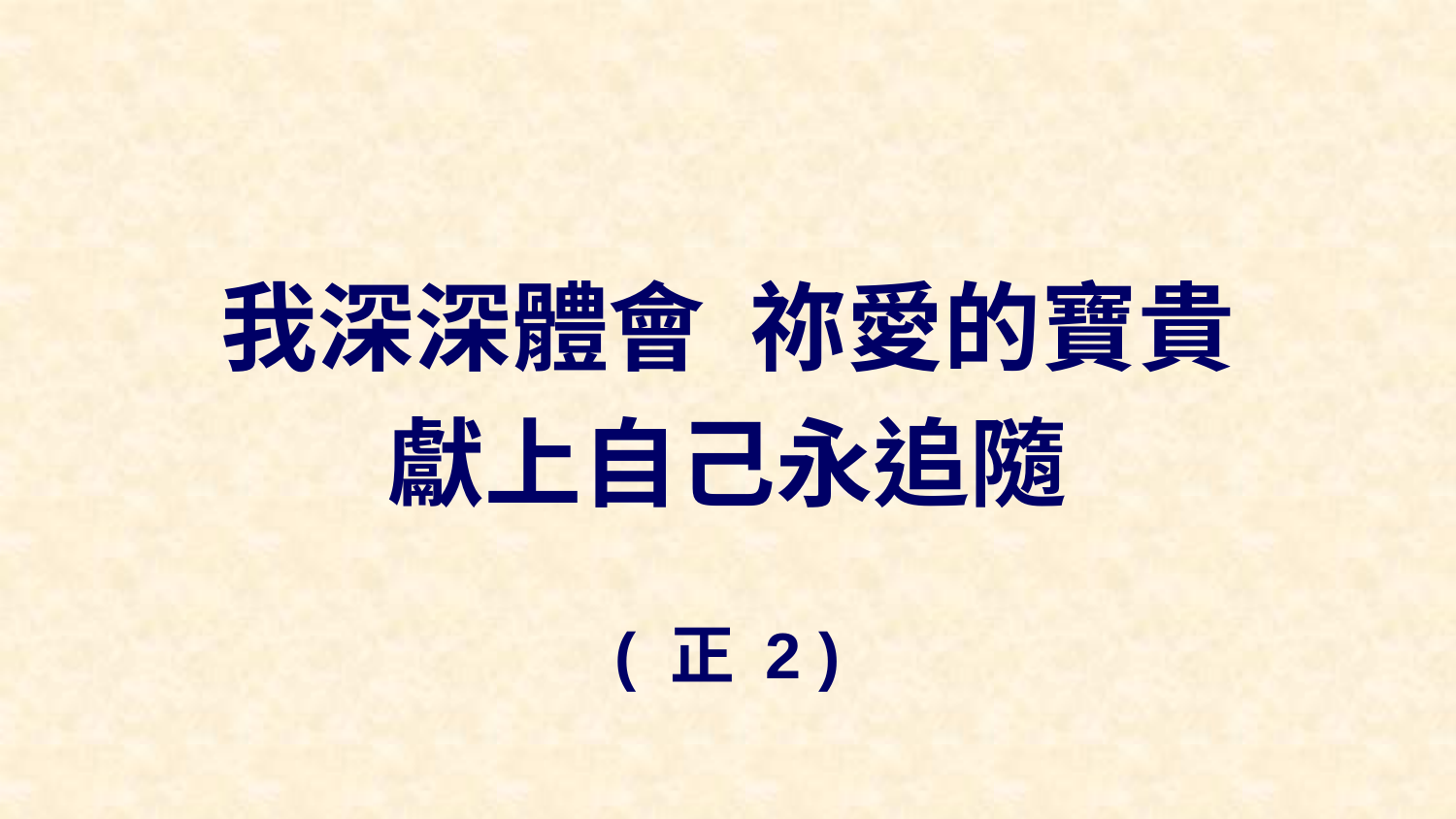

我深深體會  祢愛的寶貴
獻上自己永追隨
( 正 2 )